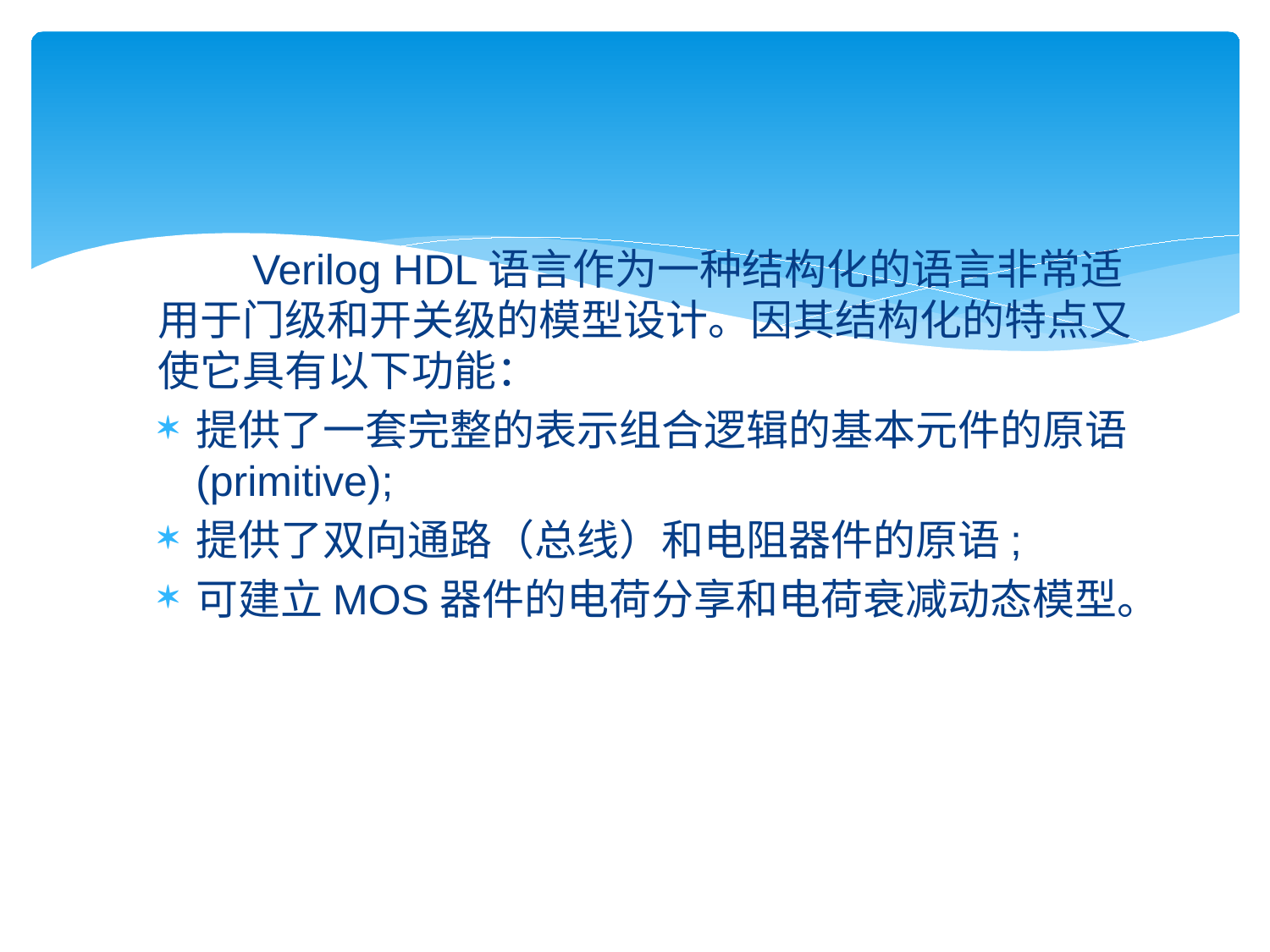

Verilog HDL语言作为一种结构化的语言非常适用于门级和开关级的模型设计。因其结构化的特点又使它具有以下功能：
提供了一套完整的表示组合逻辑的基本元件的原语(primitive);
提供了双向通路（总线）和电阻器件的原语;
可建立MOS器件的电荷分享和电荷衰减动态模型。